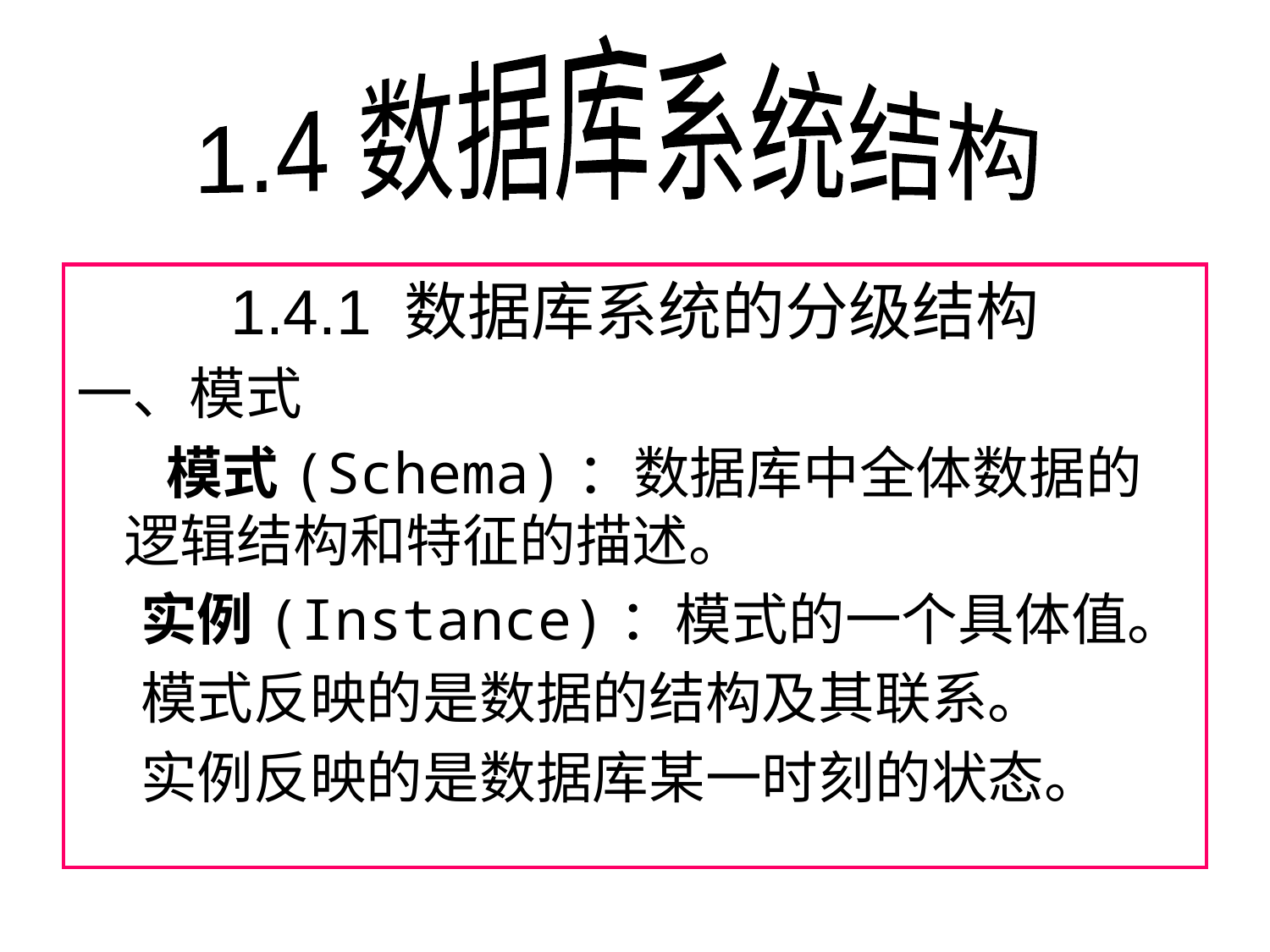

1.4 数据库系统结构
1.4.1 数据库系统的分级结构
一、模式
      模式(Schema)：数据库中全体数据的逻辑结构和特征的描述。
    实例(Instance)：模式的一个具体值。
    模式反映的是数据的结构及其联系。
    实例反映的是数据库某一时刻的状态。